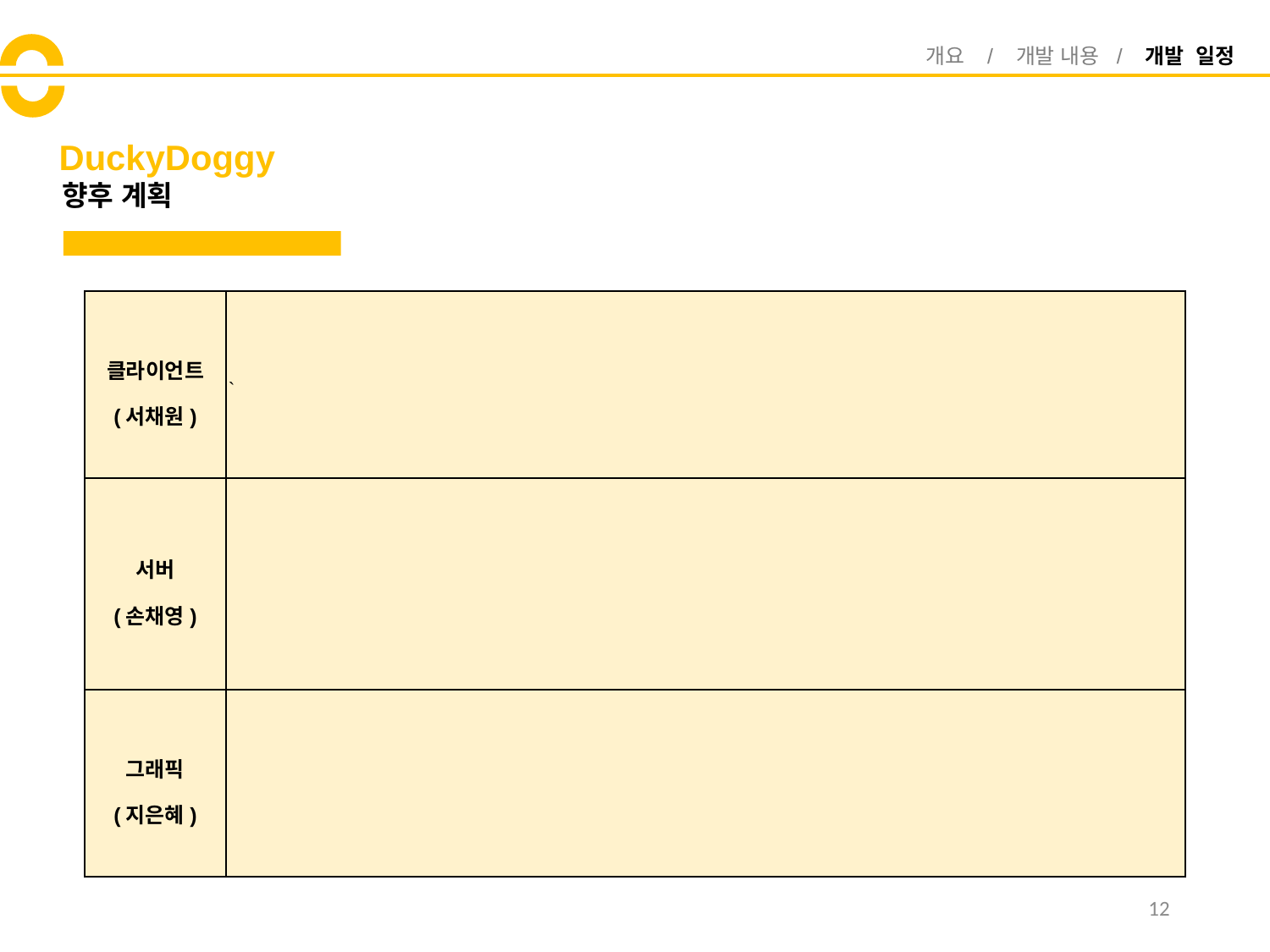

개요   /   개발 내용  /   개발  일정

# DuckyDoggy
향후 계획

| 클라이언트 (서채원) | ` |
| --- | --- |
| 서버 (손채영) |  |
| 그래픽 (지은혜) |  |
12